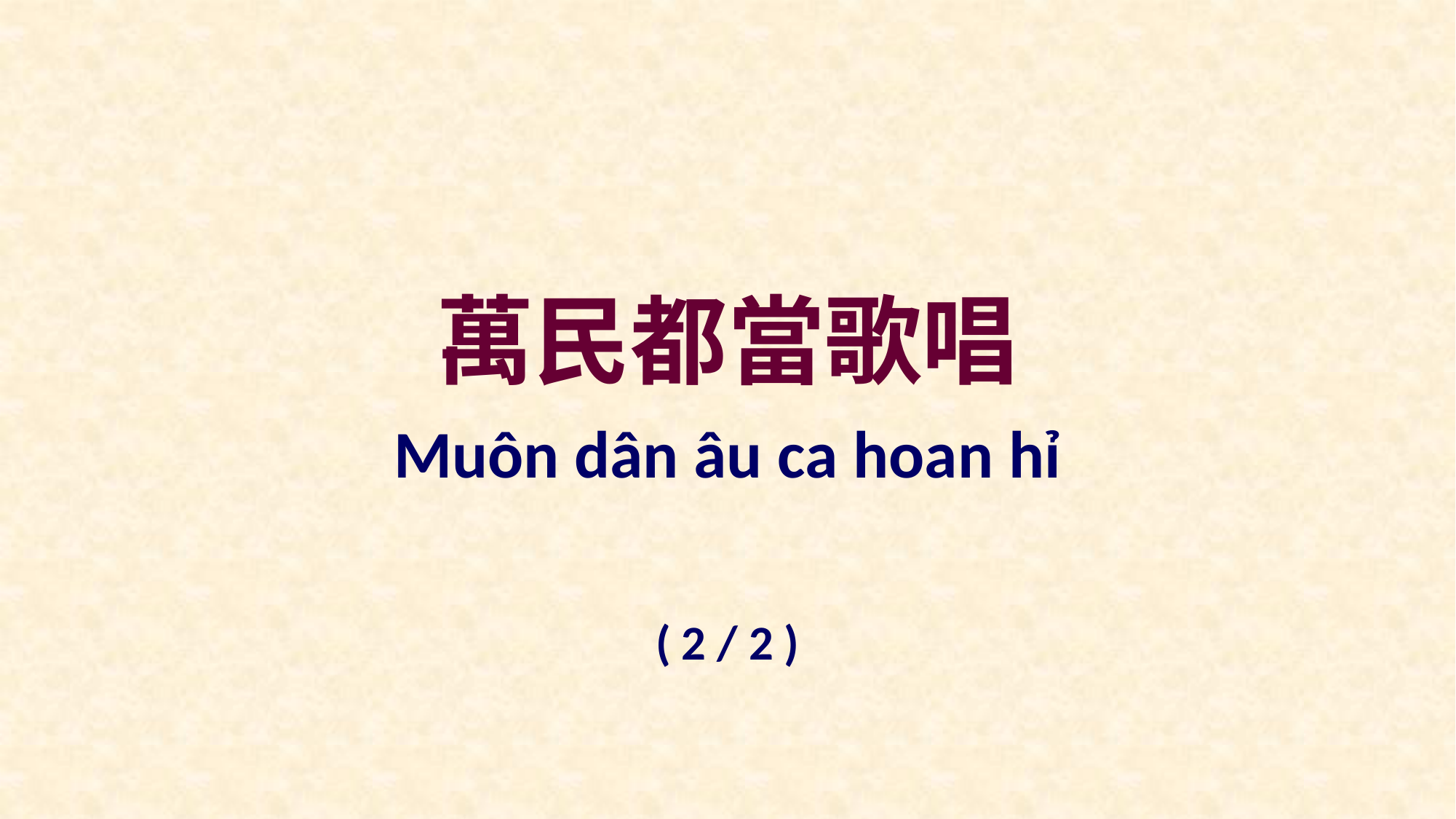

萬民都當歌唱
Muôn dân âu ca hoan hỉ
( 2 / 2 )